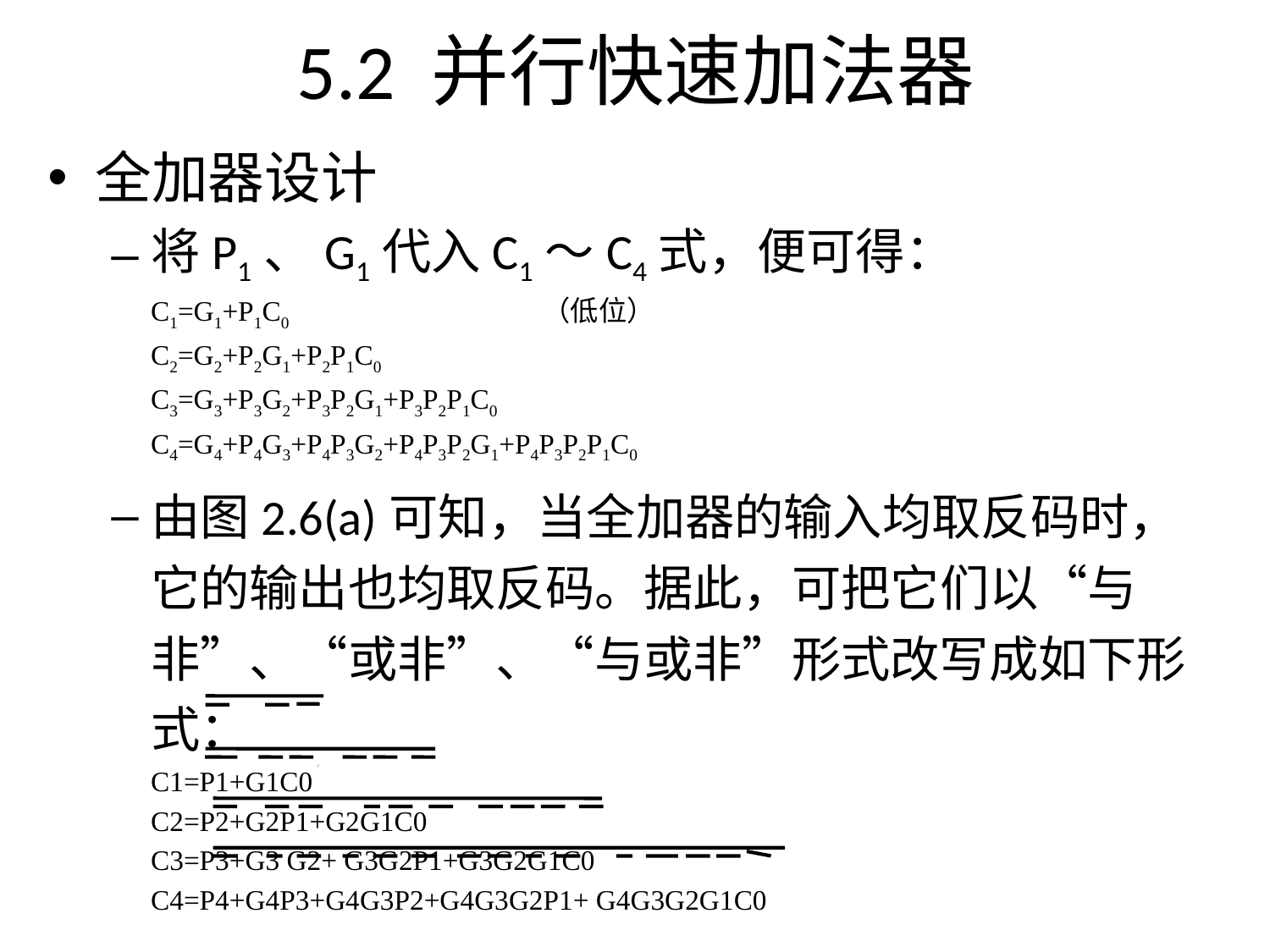

# 5.2 并行快速加法器
全加器设计
将P1、G1代入C1～C4式，便可得：
	C1=G1+P1C0		 （低位）
	C2=G2+P2G1+P2P1C0
	C3=G3+P3G2+P3P2G1+P3P2P1C0
	C4=G4+P4G3+P4P3G2+P4P3P2G1+P4P3P2P1C0
由图2.6(a)可知，当全加器的输入均取反码时，它的输出也均取反码。据此，可把它们以“与非”、“或非”、“与或非”形式改写成如下形式：
	C1=P1+G1C0
	C2=P2+G2P1+G2G1C0
	C3=P3+G3 G2+ G3G2P1+G3G2G1C0
	C4=P4+G4P3+G4G3P2+G4G3G2P1+ G4G3G2G1C0